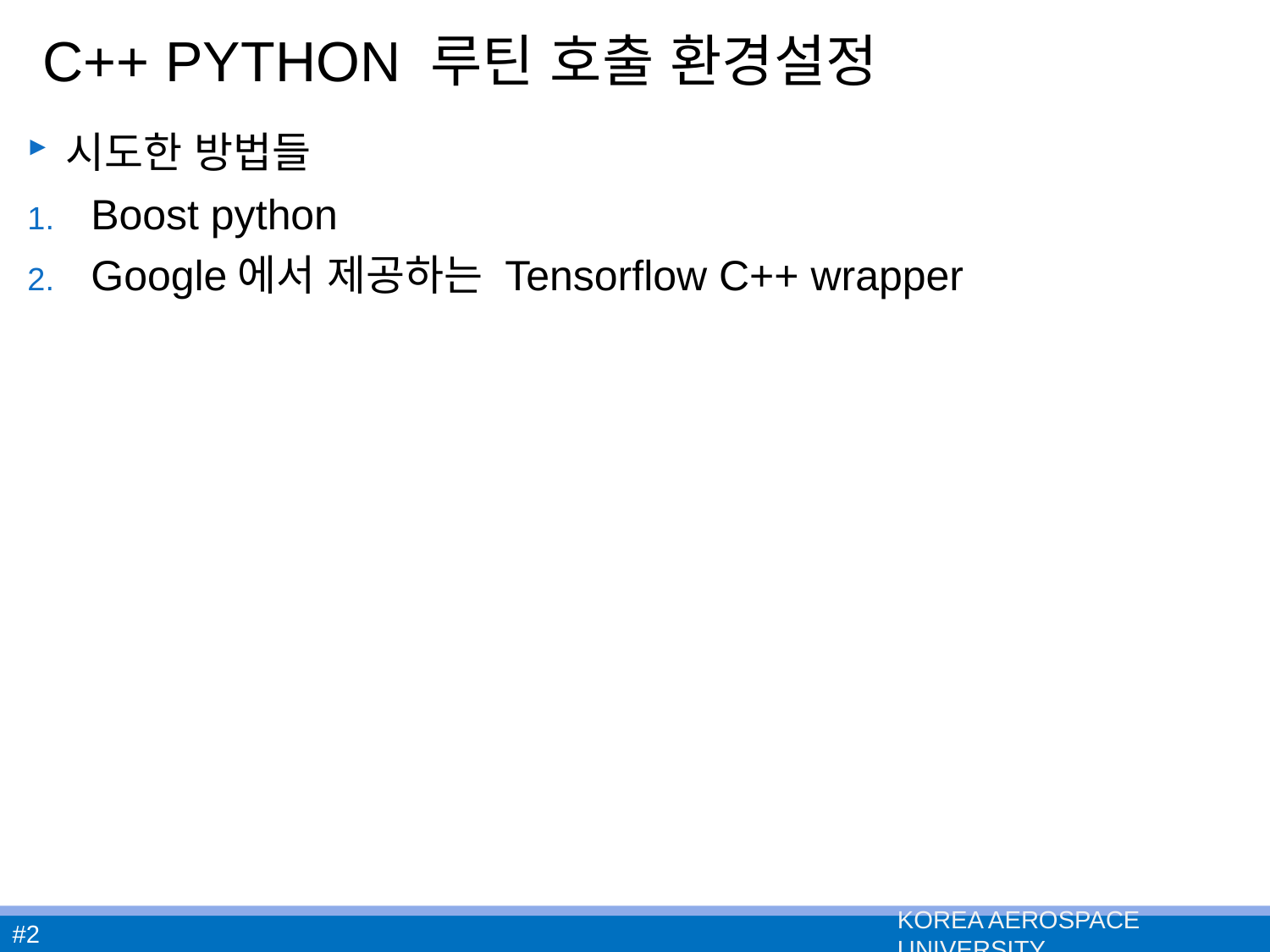

# C++ python 루틴 호출 환경설정
시도한 방법들
Boost python
Google에서 제공하는 Tensorflow C++ wrapper
#2